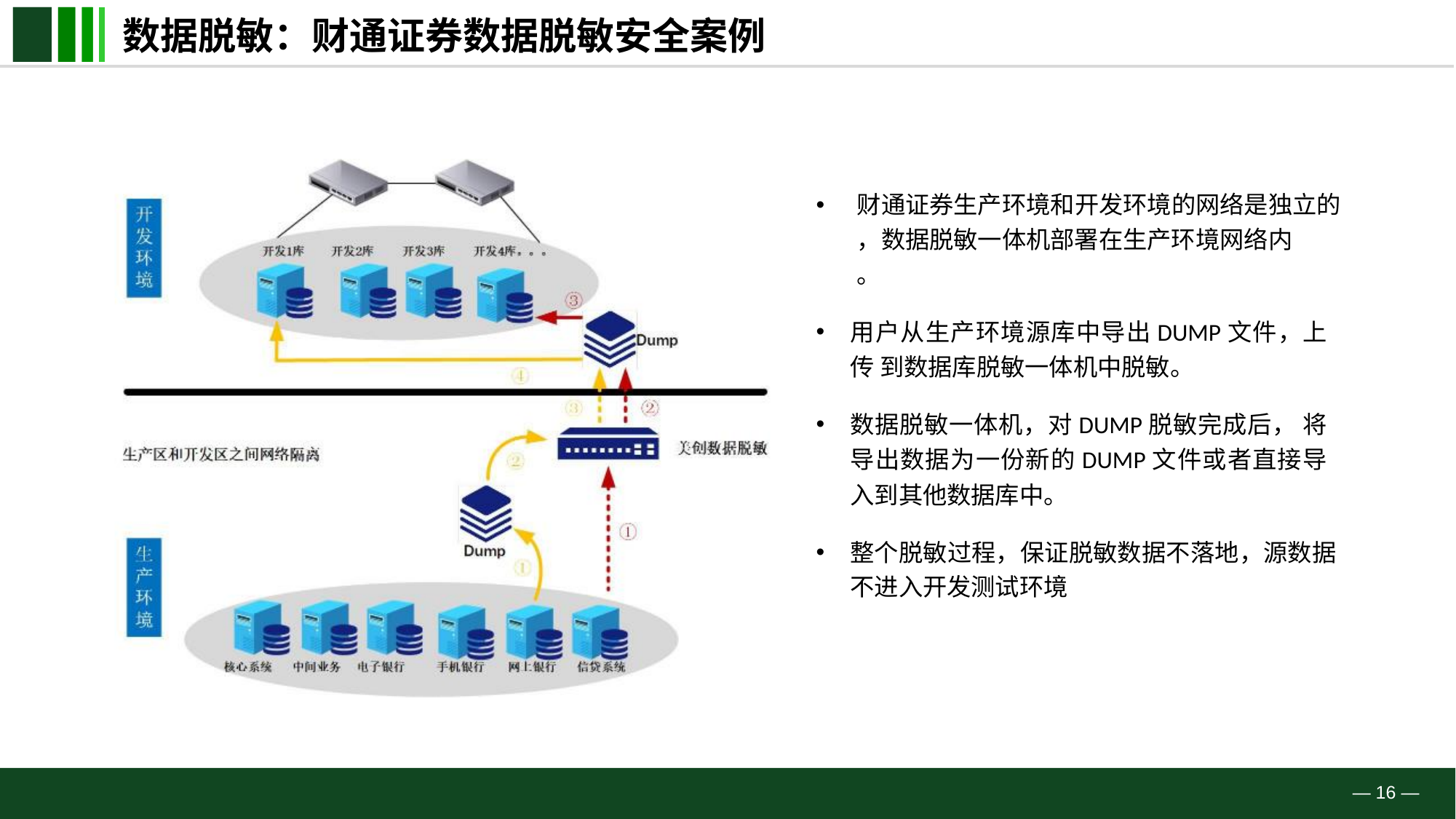

# 数据脱敏：财通证券数据脱敏安全案例

财通证券生产环境和开发环境的网络是独立的
，数据脱敏一体机部署在生产环境网络内
。
用户从生产环境源库中导出DUMP文件，上传 到数据库脱敏一体机中脱敏。
数据脱敏一体机，对DUMP脱敏完成后， 将导出数据为一份新的DUMP文件或者直接导 入到其他数据库中。
整个脱敏过程，保证脱敏数据不落地，源数据 不进入开发测试环境
— 16 —